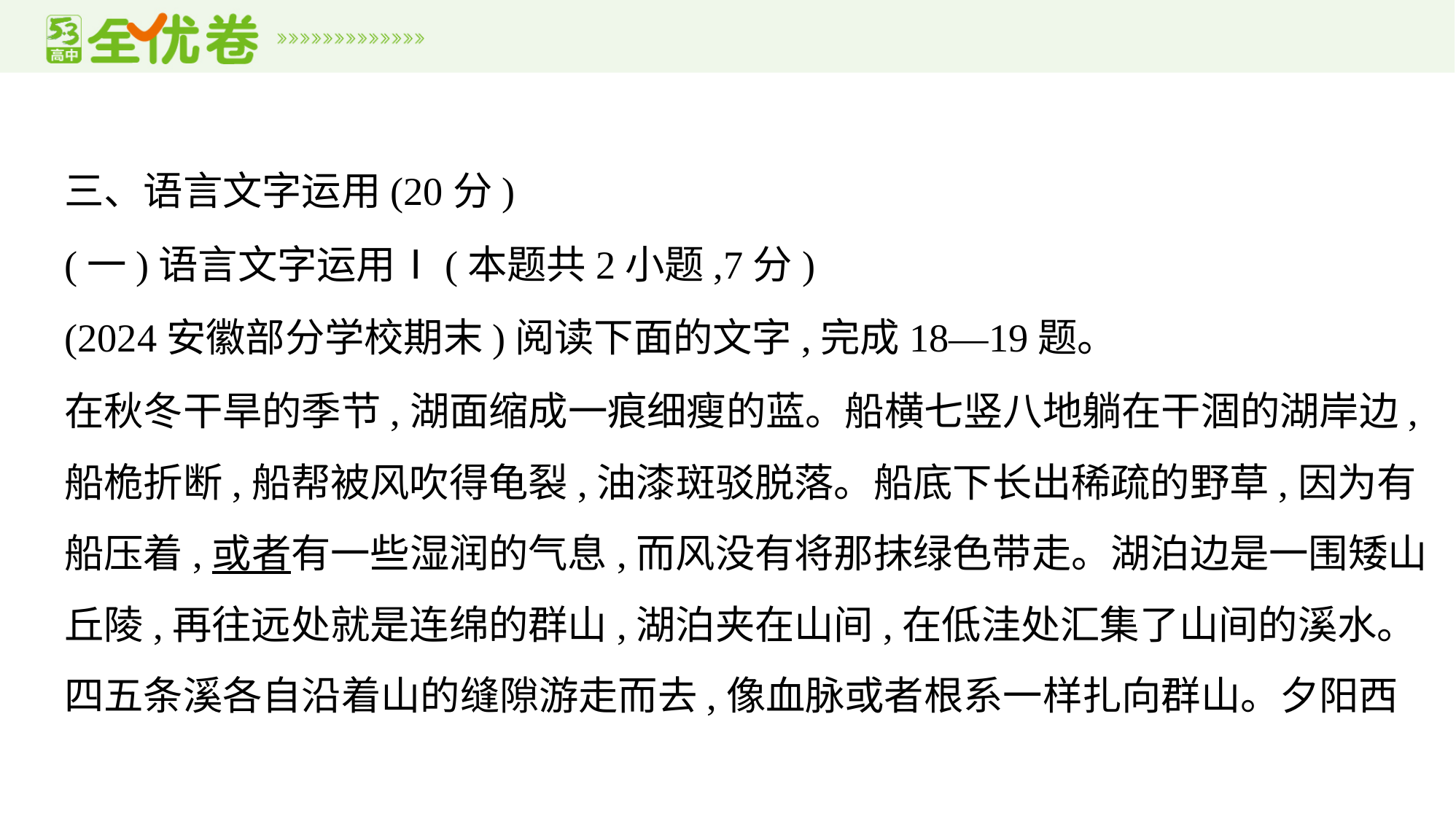

三、语言文字运用(20分)
(一)语言文字运用Ⅰ(本题共2小题,7分)
(2024安徽部分学校期末)阅读下面的文字,完成18—19题。
在秋冬干旱的季节,湖面缩成一痕细瘦的蓝。船横七竖八地躺在干涸的湖岸边,
船桅折断,船帮被风吹得龟裂,油漆斑驳脱落。船底下长出稀疏的野草,因为有
船压着,或者有一些湿润的气息,而风没有将那抹绿色带走。湖泊边是一围矮山
丘陵,再往远处就是连绵的群山,湖泊夹在山间,在低洼处汇集了山间的溪水。
四五条溪各自沿着山的缝隙游走而去,像血脉或者根系一样扎向群山。夕阳西